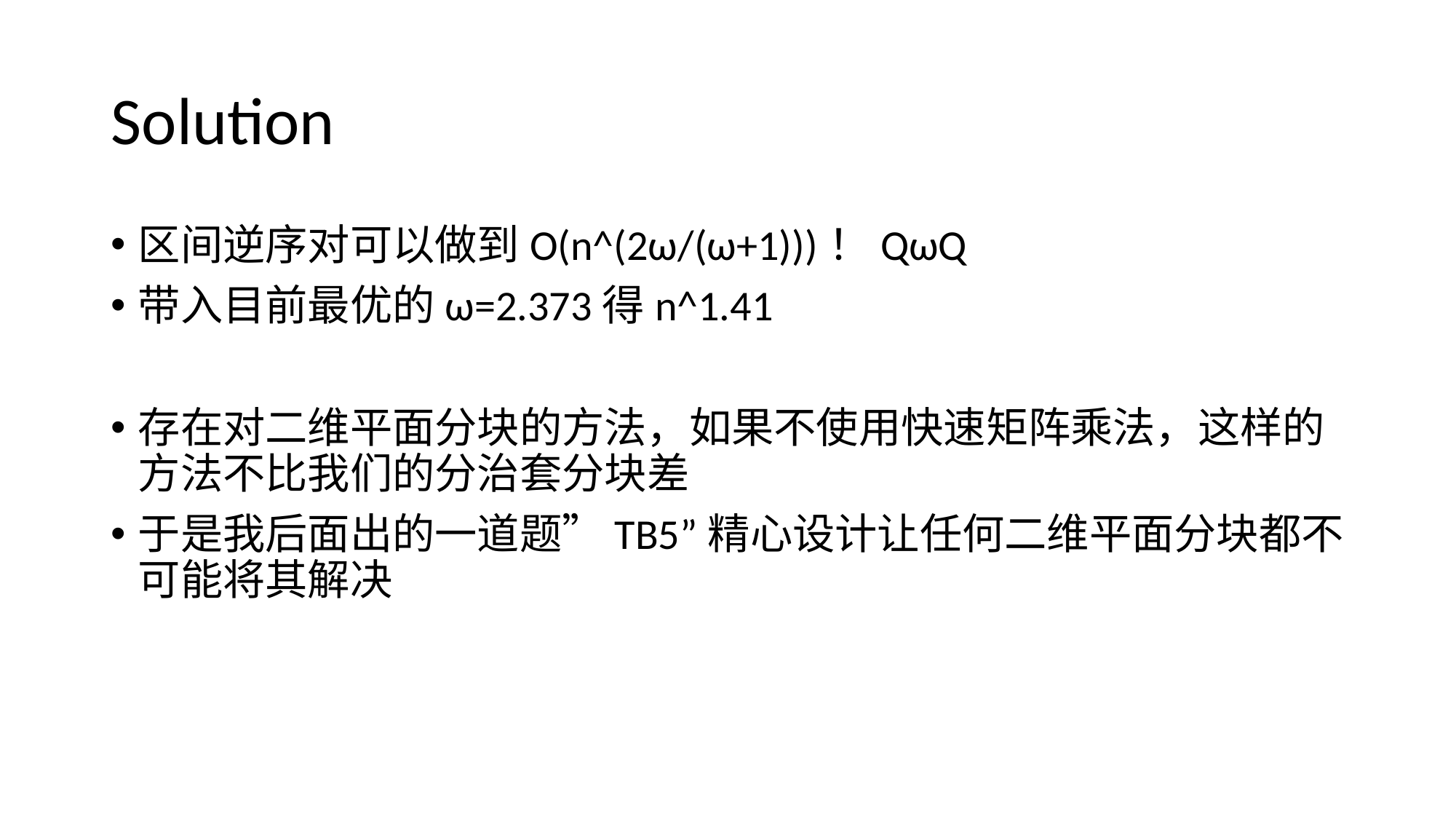

# Solution
区间逆序对可以做到O(n^(2ω/(ω+1)))！QωQ
带入目前最优的ω=2.373得n^1.41

存在对二维平面分块的方法，如果不使用快速矩阵乘法，这样的方法不比我们的分治套分块差
于是我后面出的一道题”TB5”精心设计让任何二维平面分块都不可能将其解决